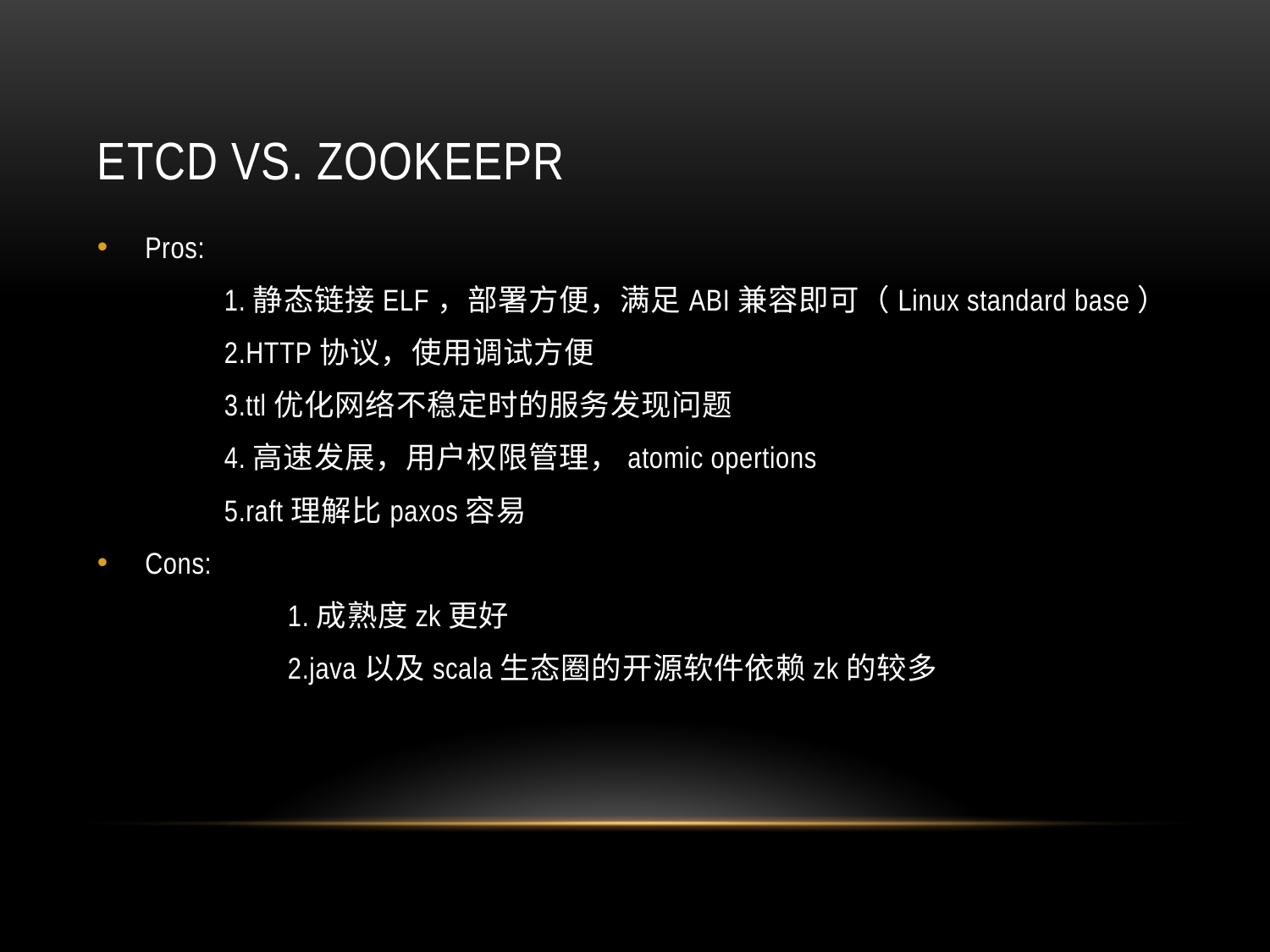

# ETCD VS. ZOOKEEPR
Pros:
	1.静态链接ELF，部署方便，满足ABI兼容即可（Linux standard base）
	2.HTTP协议，使用调试方便
	3.ttl优化网络不稳定时的服务发现问题
	4.高速发展，用户权限管理，atomic opertions
	5.raft理解比paxos容易
Cons:
	1.成熟度zk更好
	2.java以及scala生态圈的开源软件依赖zk的较多